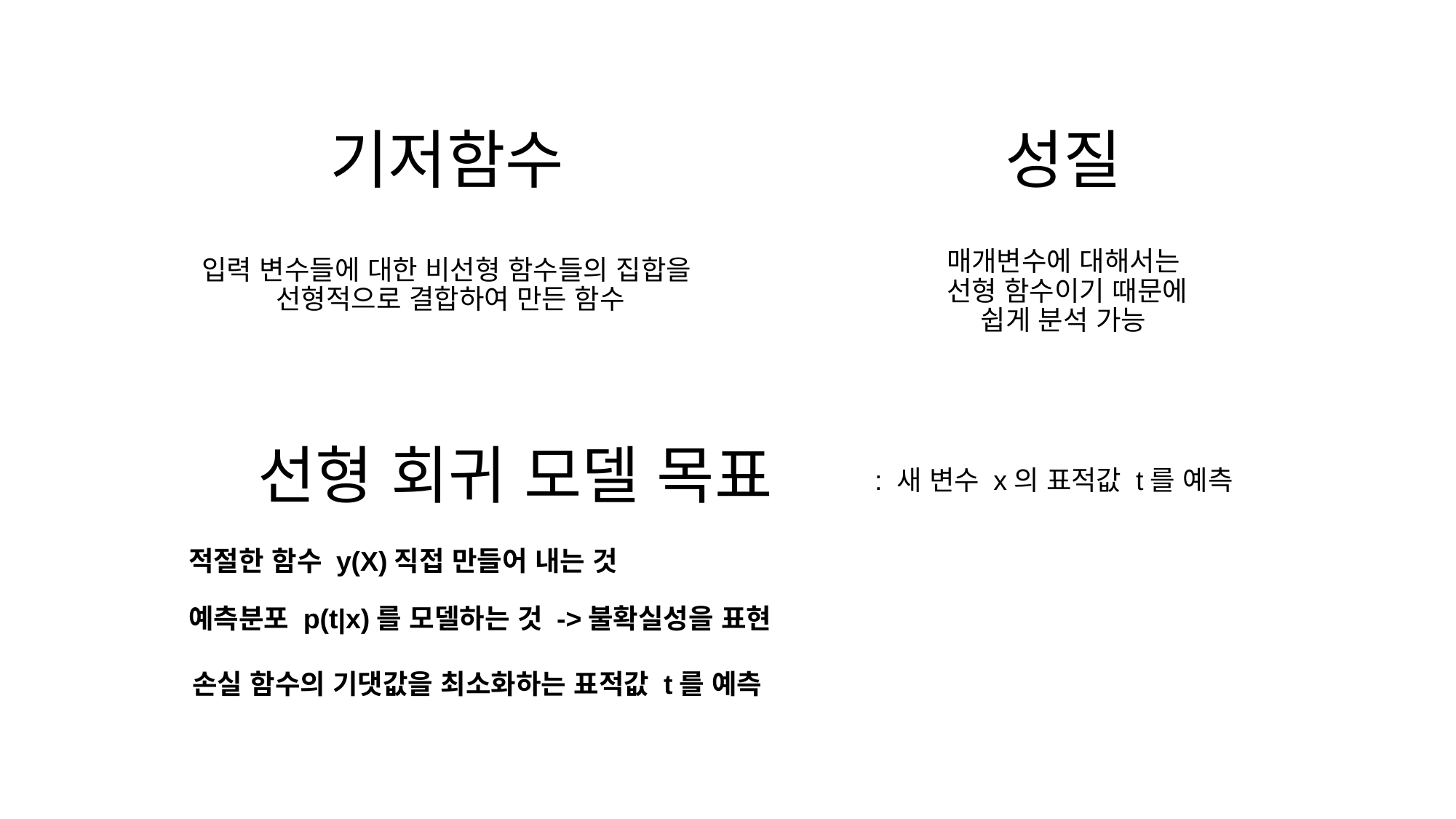

성질
기저함수
매개변수에 대해서는
 선형 함수이기 때문에
 쉽게 분석 가능
# 입력 변수들에 대한 비선형 함수들의 집합을 선형적으로 결합하여 만든 함수
선형 회귀 모델 목표
: 새 변수 x의 표적값 t를 예측
적절한 함수 y(X)직접 만들어 내는 것
예측분포 p(t|x)를 모델하는 것 ->불확실성을 표현
손실 함수의 기댓값을 최소화하는 표적값 t를 예측